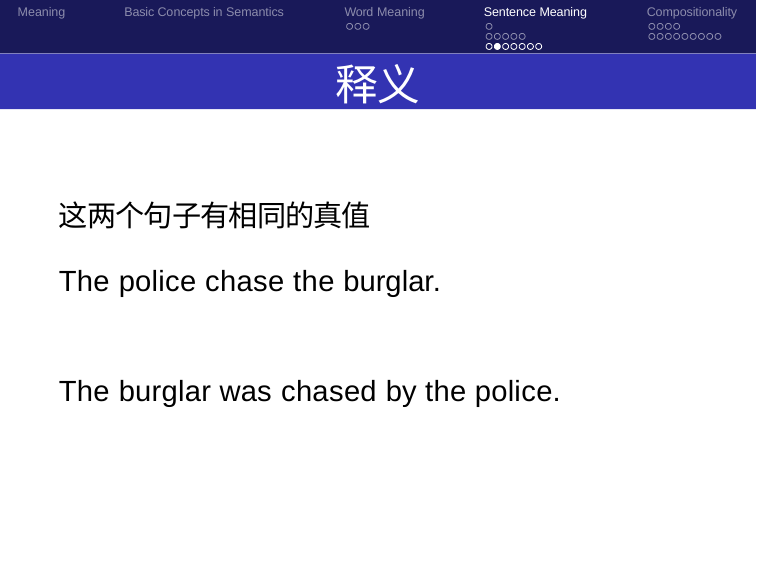

Meaning
Basic Concepts in Semantics
Word Meaning
Sentence Meaning
Compositionality

释义
这两个句子有相同的真值
The police chase the burglar.

The burglar was chased by the police.